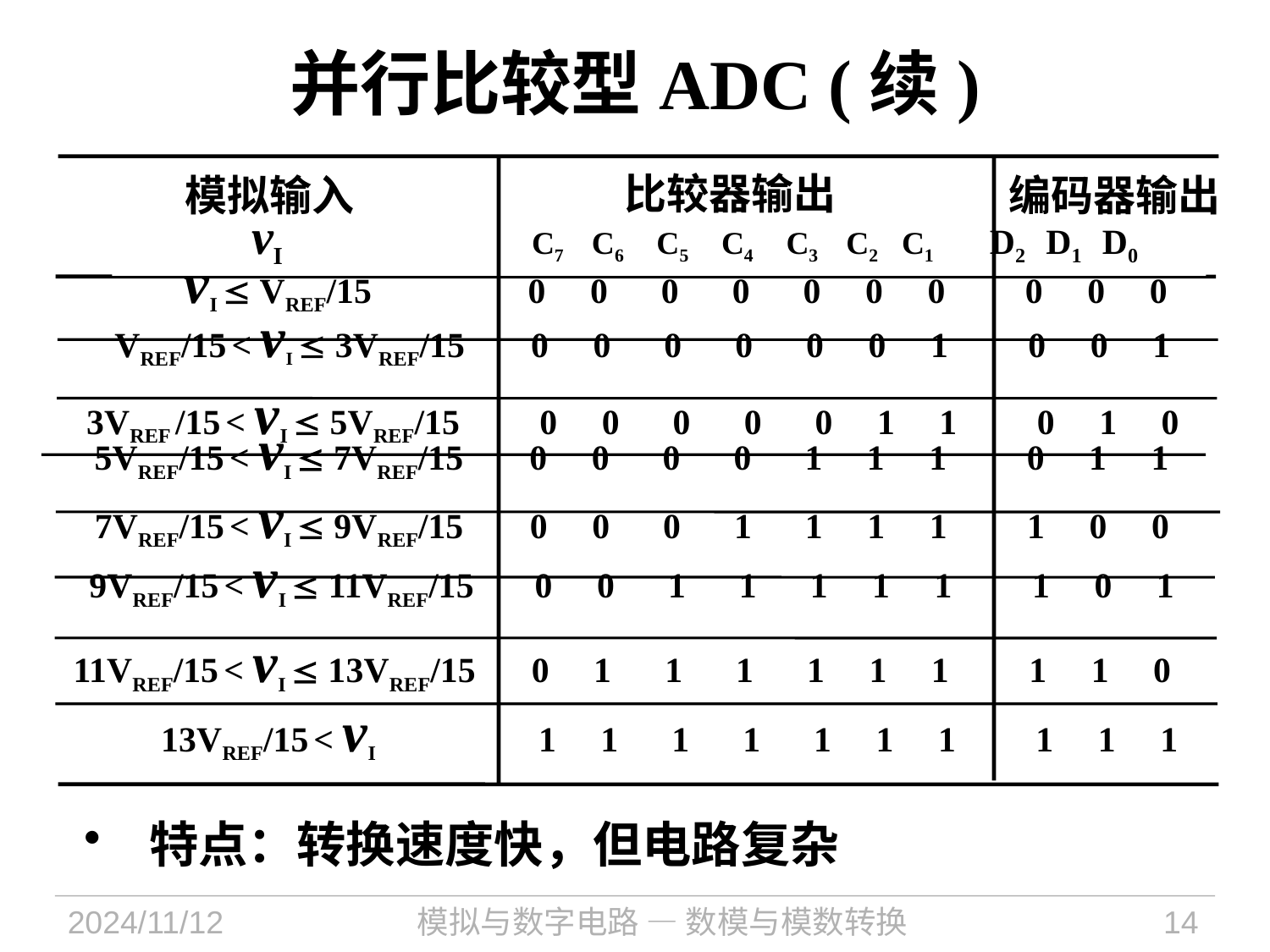

并行比较型ADC (续)

比较器输出
模拟输入
编码器输出
            vI                            C7      C6       C5       C4       C3      C2     C1           D2    D1    D0
vI ≤ VREF/15                           0     0      0      0      0     0     0         0     0     0

VREF/15 < vI ≤ 3VREF/15             0     0      0      0      0     0     1         0     0     1

3VREF /15 < vI ≤ 5VREF/15         0     0      0      0      0     1     1         0     1     0

 5VREF/15 < vI ≤ 7VREF/15             0     0      0      0      1     1     1         0     1     1

 7VREF/15 < vI ≤ 9VREF/15             0     0      0      1      1     1     1         1     0     0

9VREF/15 < vI ≤ 11VREF/15            0     0      1      1      1     1     1         1     0     1

11VREF/15 < vI ≤ 13VREF/15           0     1      1      1      1     1     1         1     1     0

13VREF/15 < vI                    1     1      1      1      1     1     1         1     1     1

  特点：转换速度快，但电路复杂
2024/11/12
模拟与数字电路 — 数模与模数转换
14